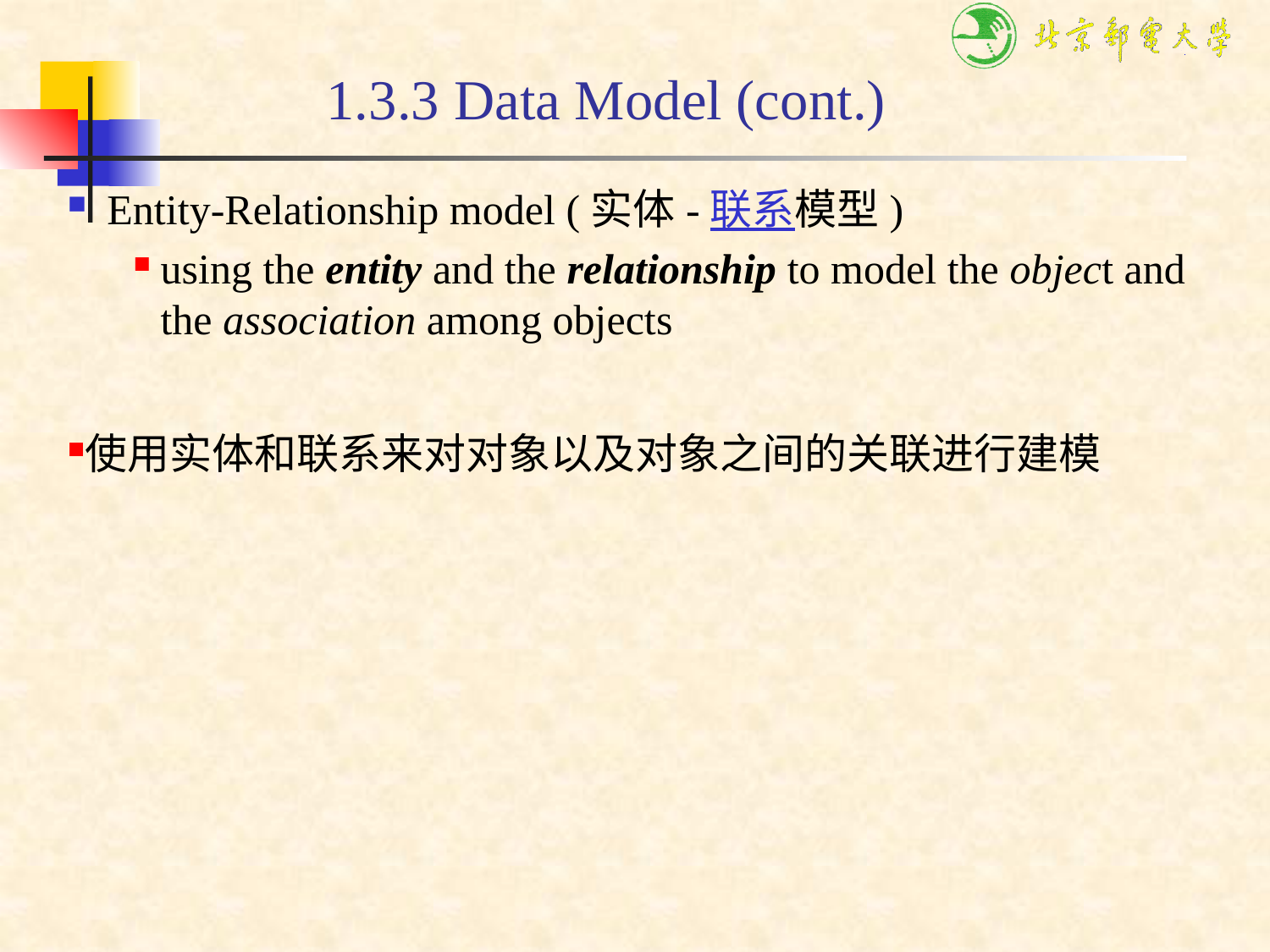

# 1.3.3 Data Model (cont.)
Entity-Relationship model (实体-联系模型)
using the entity and the relationship to model the object and the association among objects

使用实体和联系来对对象以及对象之间的关联进行建模

47